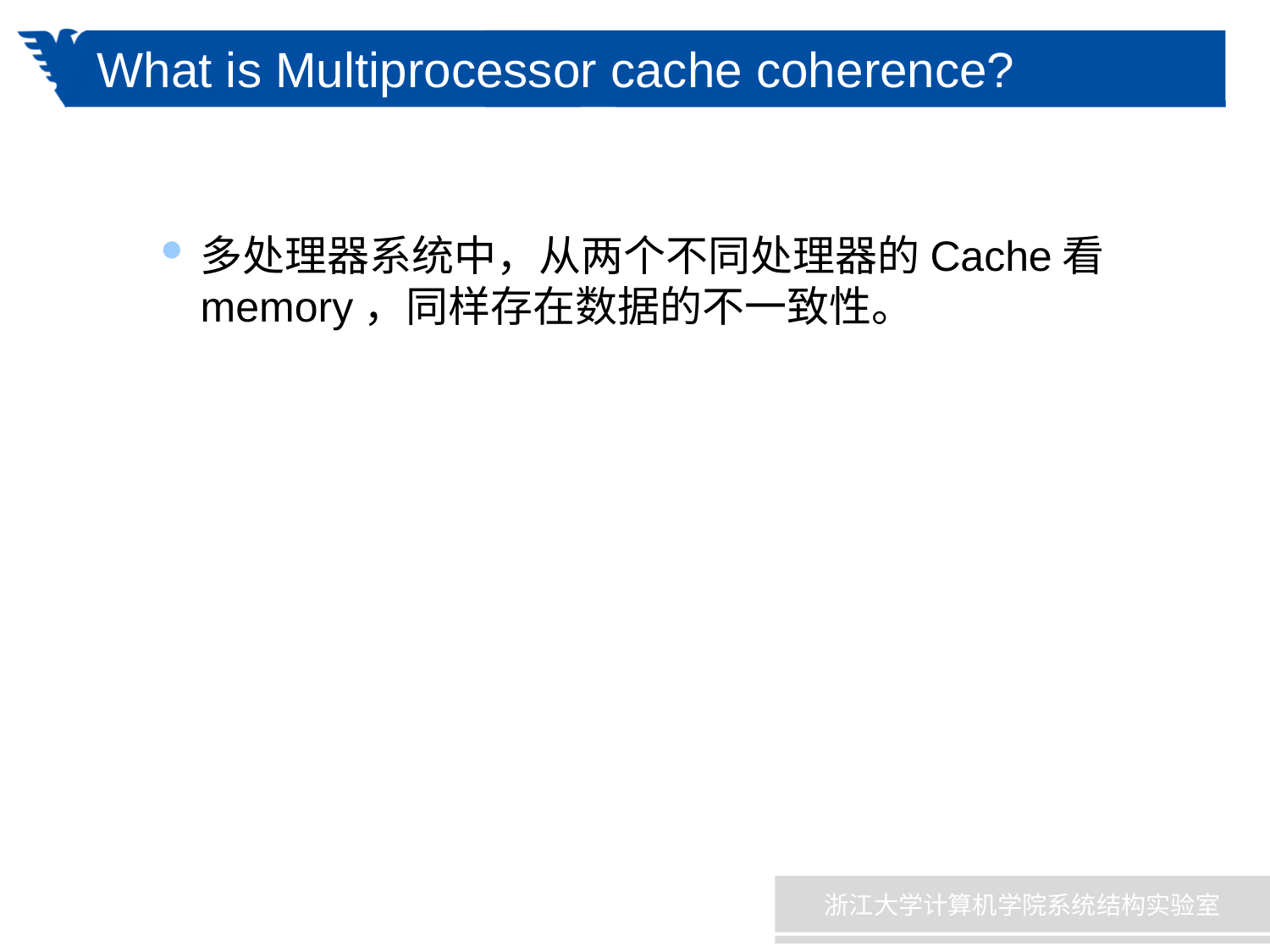

# What is Multiprocessor cache coherence?
多处理器系统中，从两个不同处理器的Cache看memory，同样存在数据的不一致性。